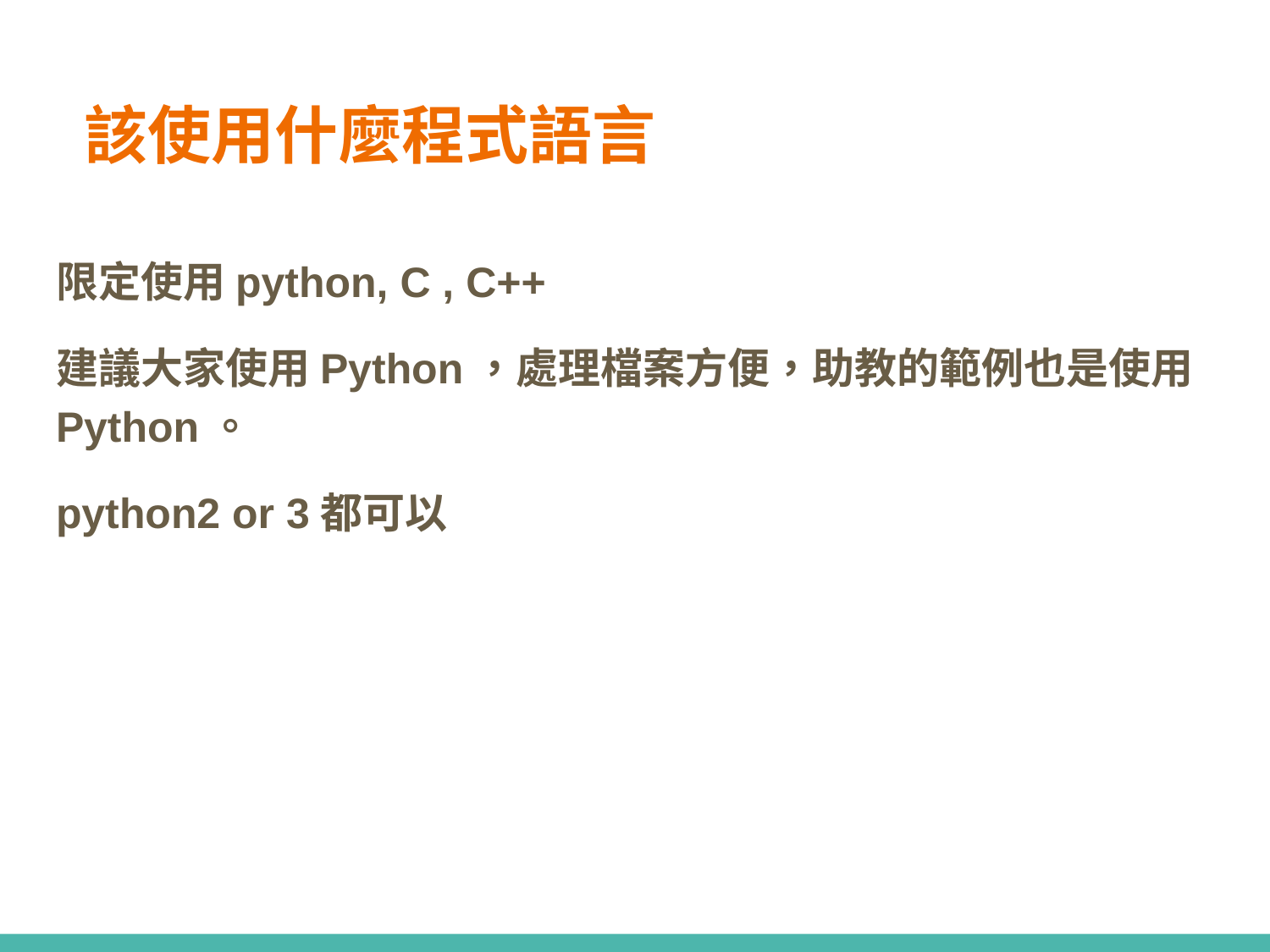

# 該使用什麼程式語言
限定使用python, C , C++
建議大家使用Python，處理檔案方便，助教的範例也是使用Python。
python2 or 3都可以